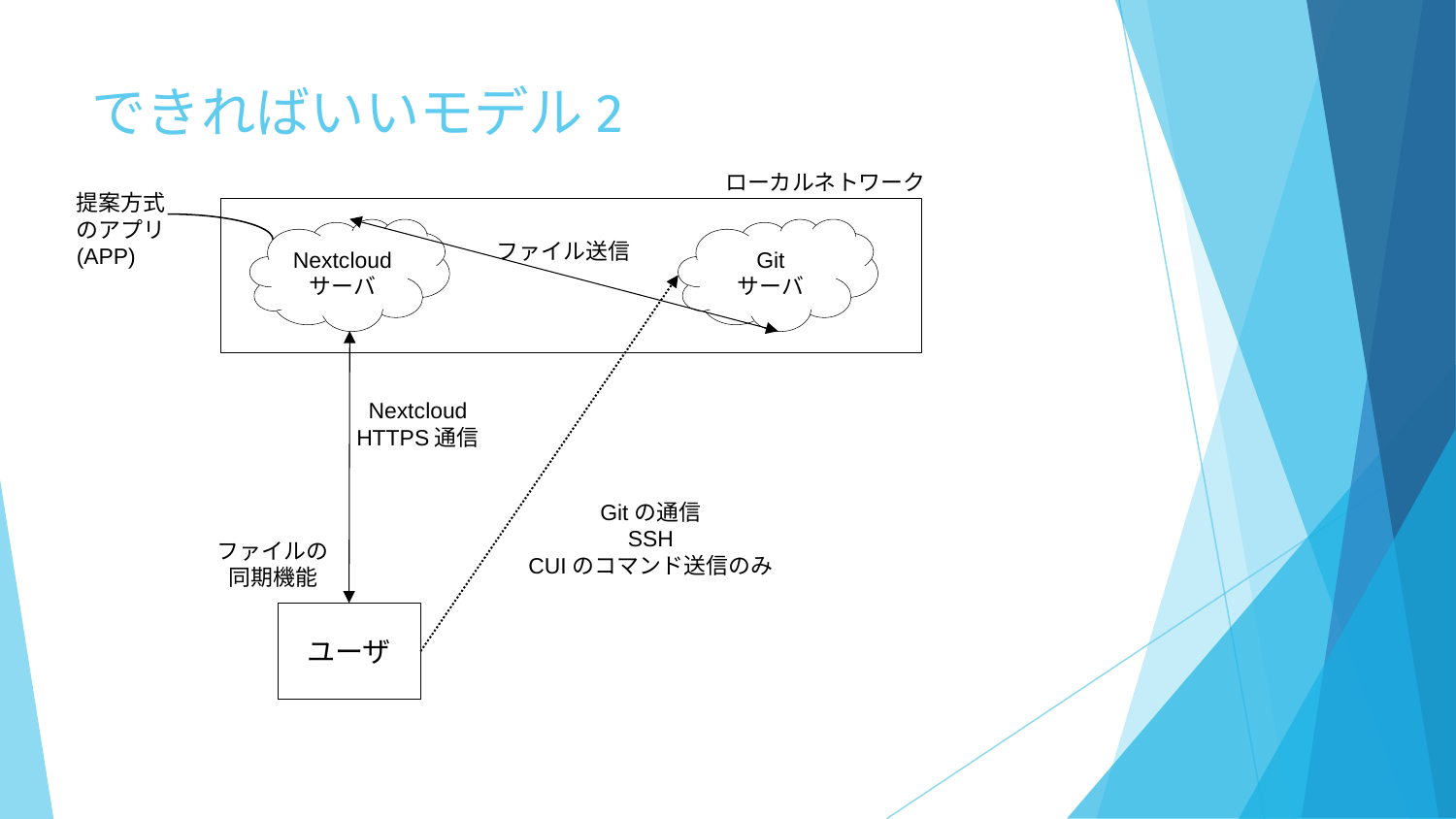

# できればいいモデル2
ローカルネトワーク
提案方式のアプリ
(APP)

Git
サーバ
Nextcloud サーバ
ファイル送信
Nextcloud
HTTPS通信
Gitの通信
SSH
CUIのコマンド送信のみ
ファイルの
同期機能
ユーザ